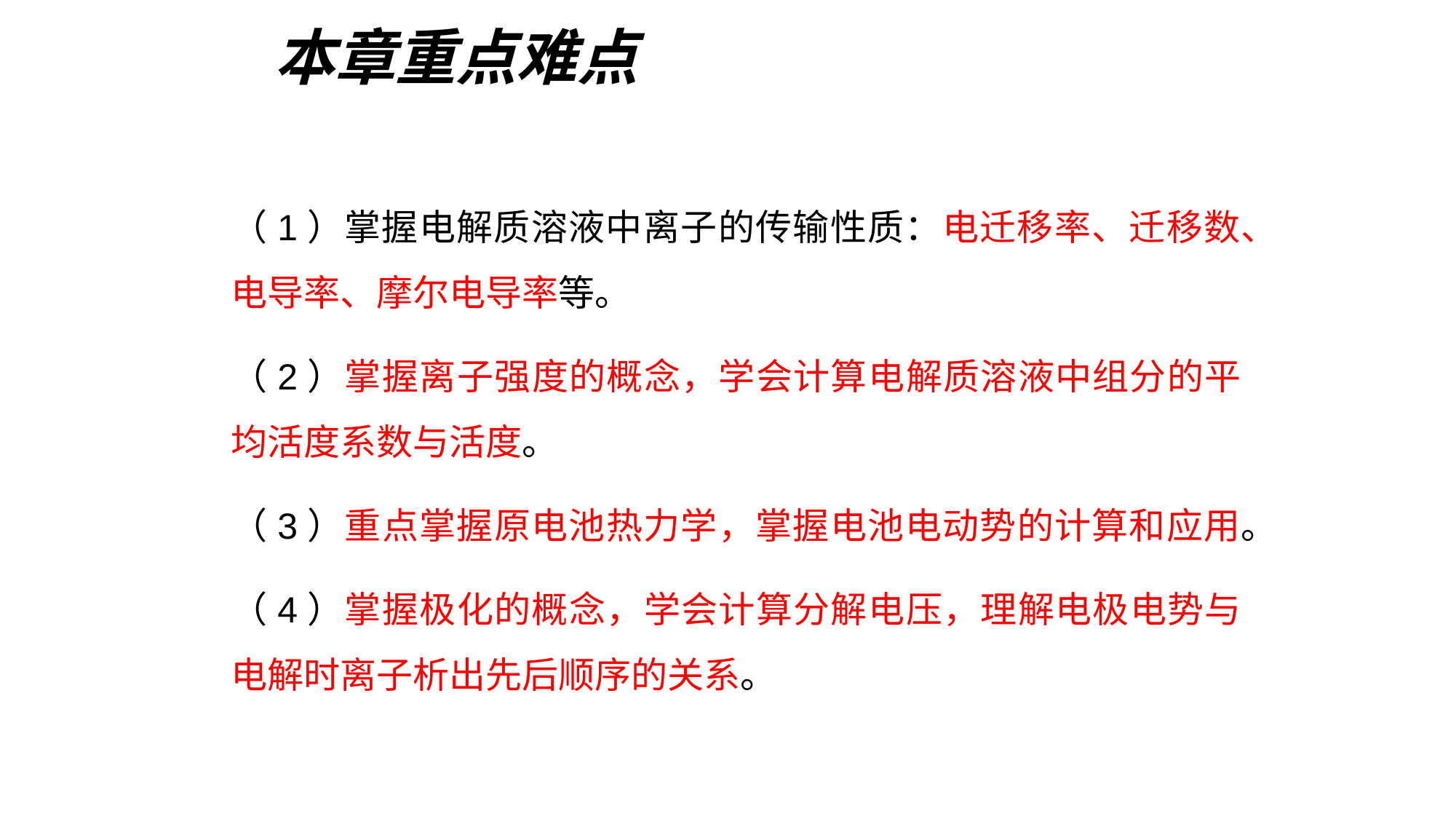

本章重点难点
（1）掌握电解质溶液中离子的传输性质：电迁移率、迁移数、电导率、摩尔电导率等。
（2）掌握离子强度的概念，学会计算电解质溶液中组分的平均活度系数与活度。
（3）重点掌握原电池热力学，掌握电池电动势的计算和应用。
（4）掌握极化的概念，学会计算分解电压，理解电极电势与电解时离子析出先后顺序的关系。